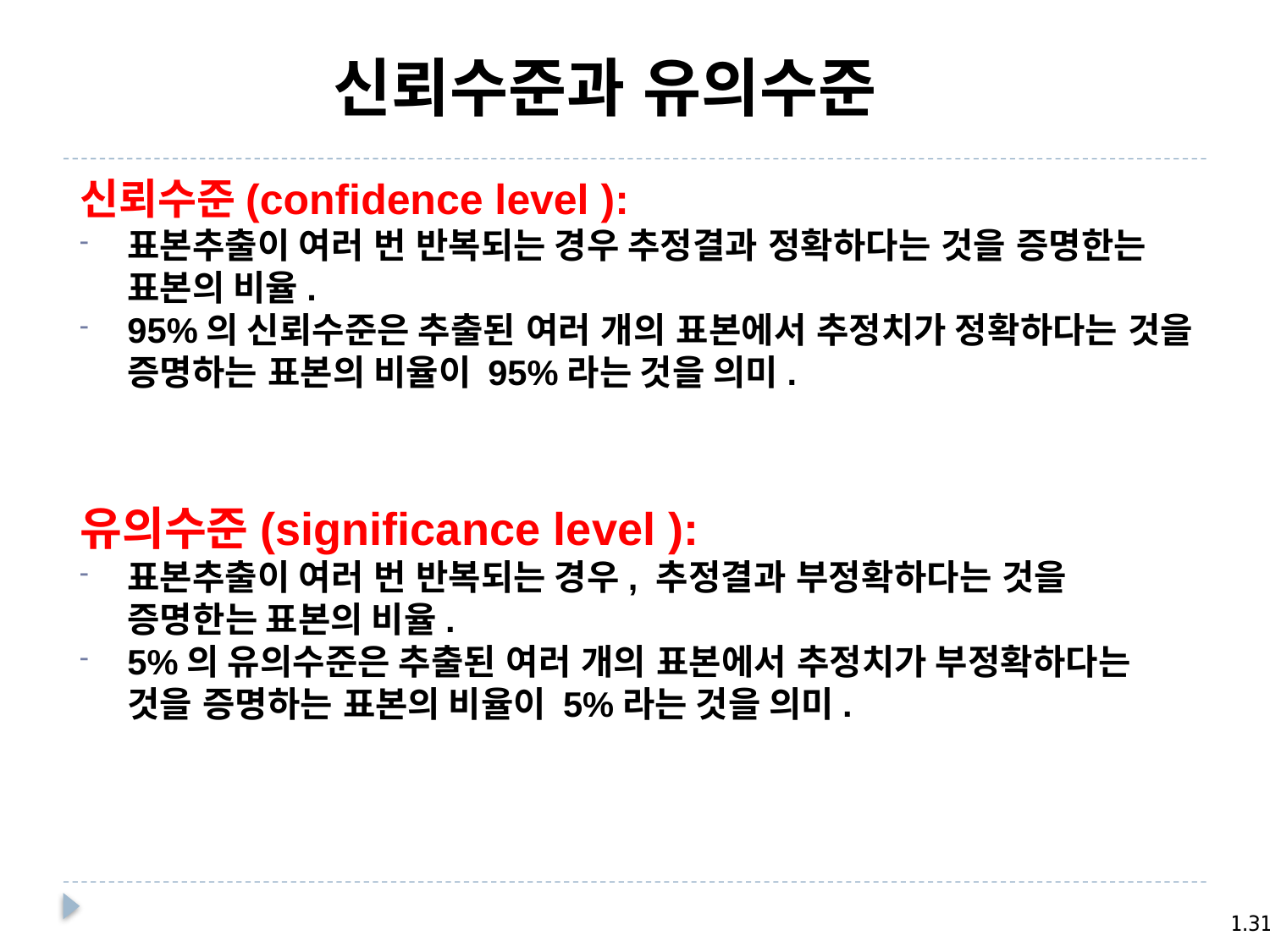

신뢰수준과 유의수준
신뢰수준(confidence level ):
표본추출이 여러 번 반복되는 경우 추정결과 정확하다는 것을 증명한는 표본의 비율.
95%의 신뢰수준은 추출된 여러 개의 표본에서 추정치가 정확하다는 것을 증명하는 표본의 비율이 95%라는 것을 의미.

유의수준(significance level ):
표본추출이 여러 번 반복되는 경우, 추정결과 부정확하다는 것을 증명한는 표본의 비율.
5%의 유의수준은 추출된 여러 개의 표본에서 추정치가 부정확하다는 것을 증명하는 표본의 비율이 5%라는 것을 의미.
1.31